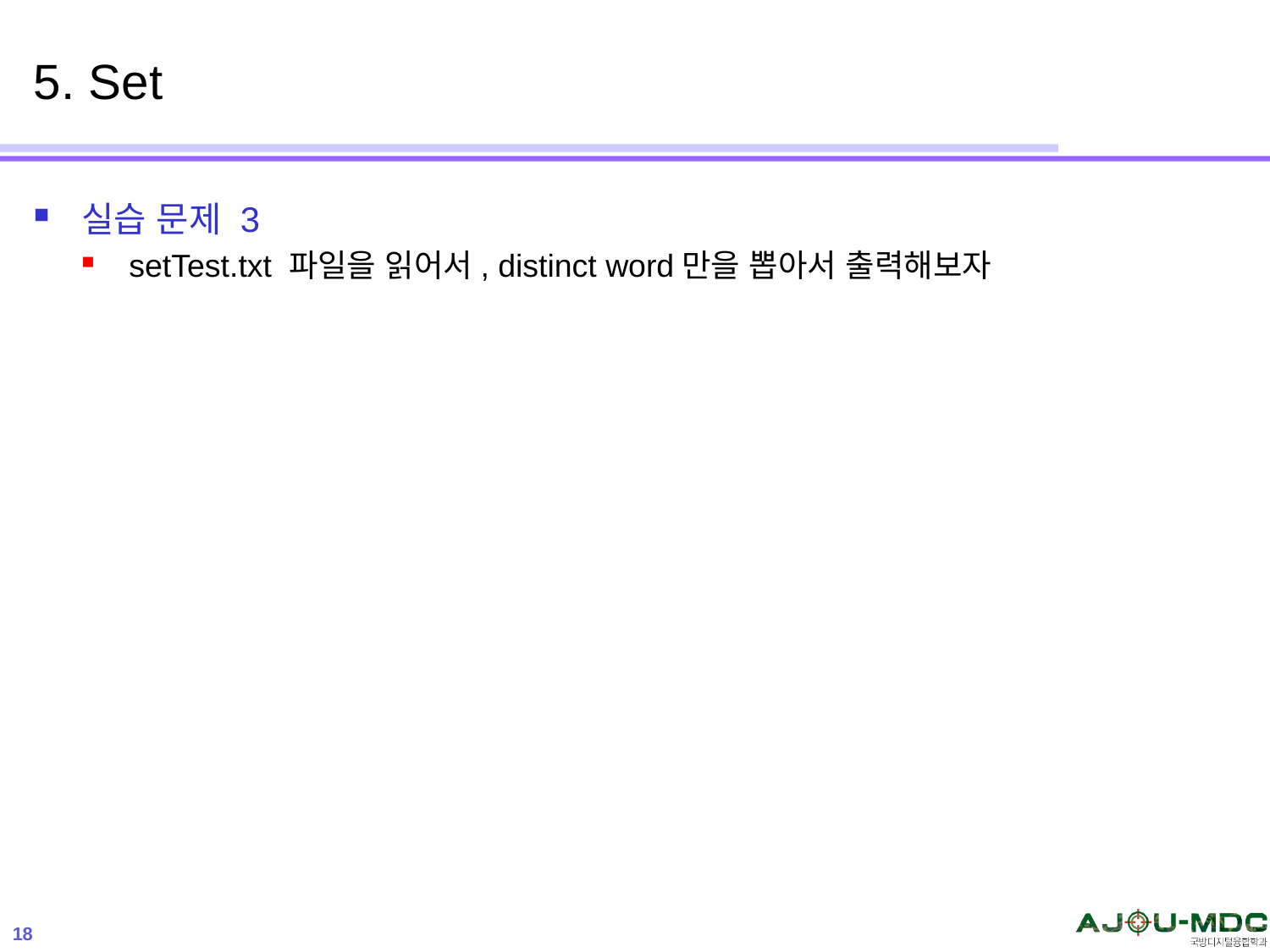

# 5. Set
실습 문제 3
setTest.txt 파일을 읽어서, distinct word만을 뽑아서 출력해보자
18